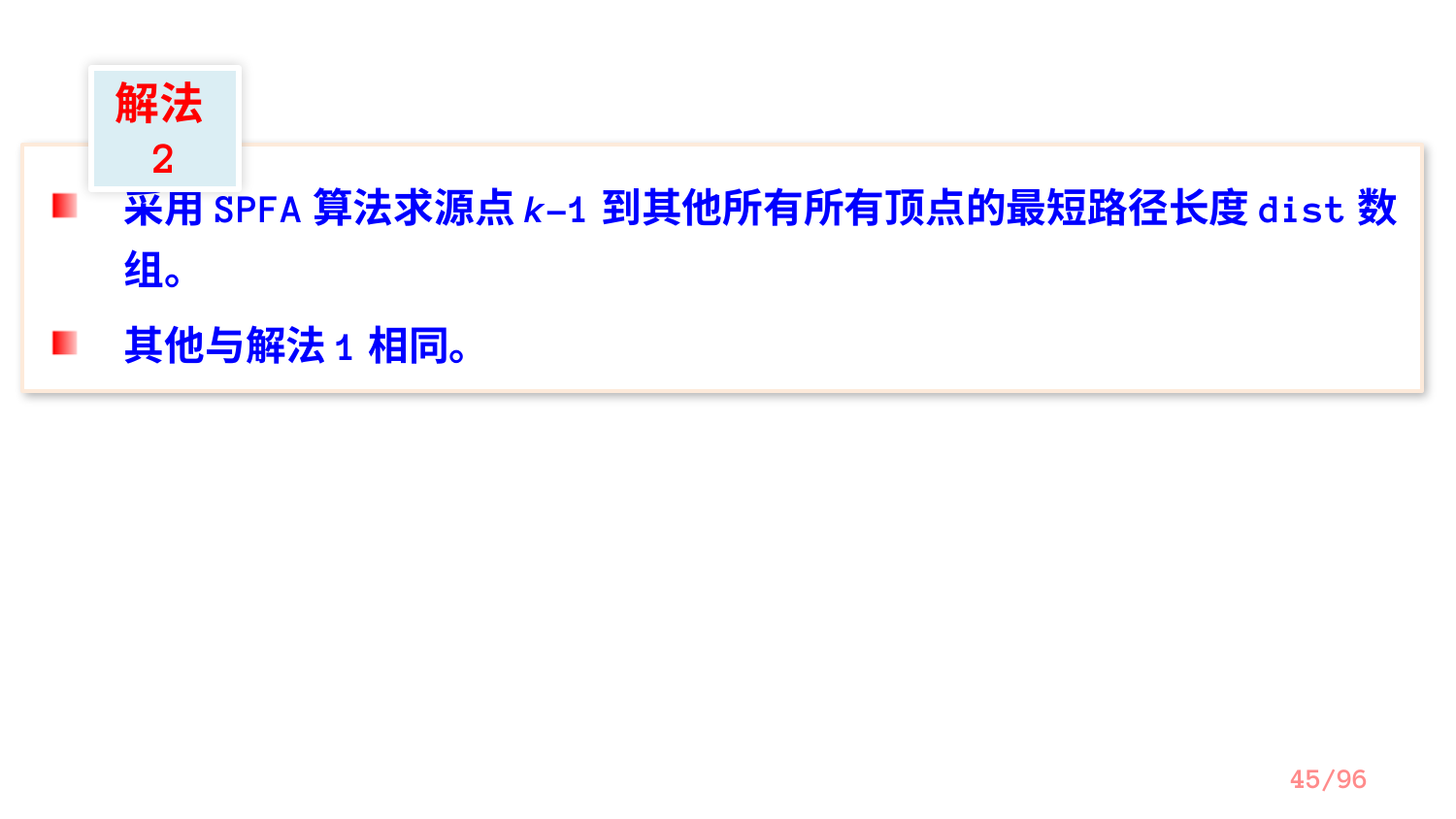

解法2
采用SPFA算法求源点k-1到其他所有所有顶点的最短路径长度dist数组。
其他与解法1相同。
45/96